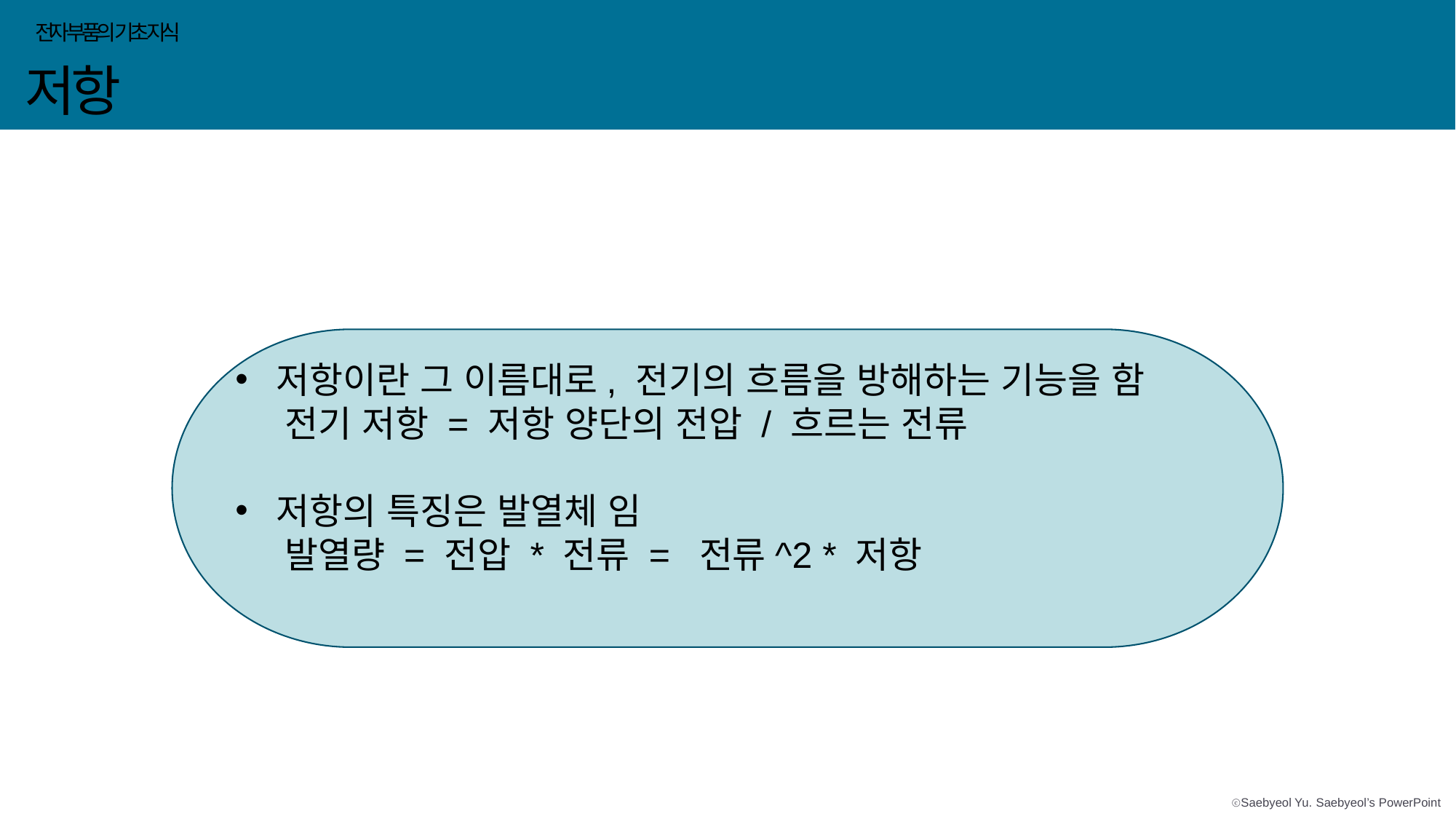

저항

전자 부품의  기초 지식
저항이란 그 이름대로, 전기의 흐름을 방해하는 기능을 함
    전기 저항 = 저항 양단의 전압 / 흐르는 전류

저항의 특징은 발열체 임
    발열량 = 전압 * 전류 =  전류^2 * 저항